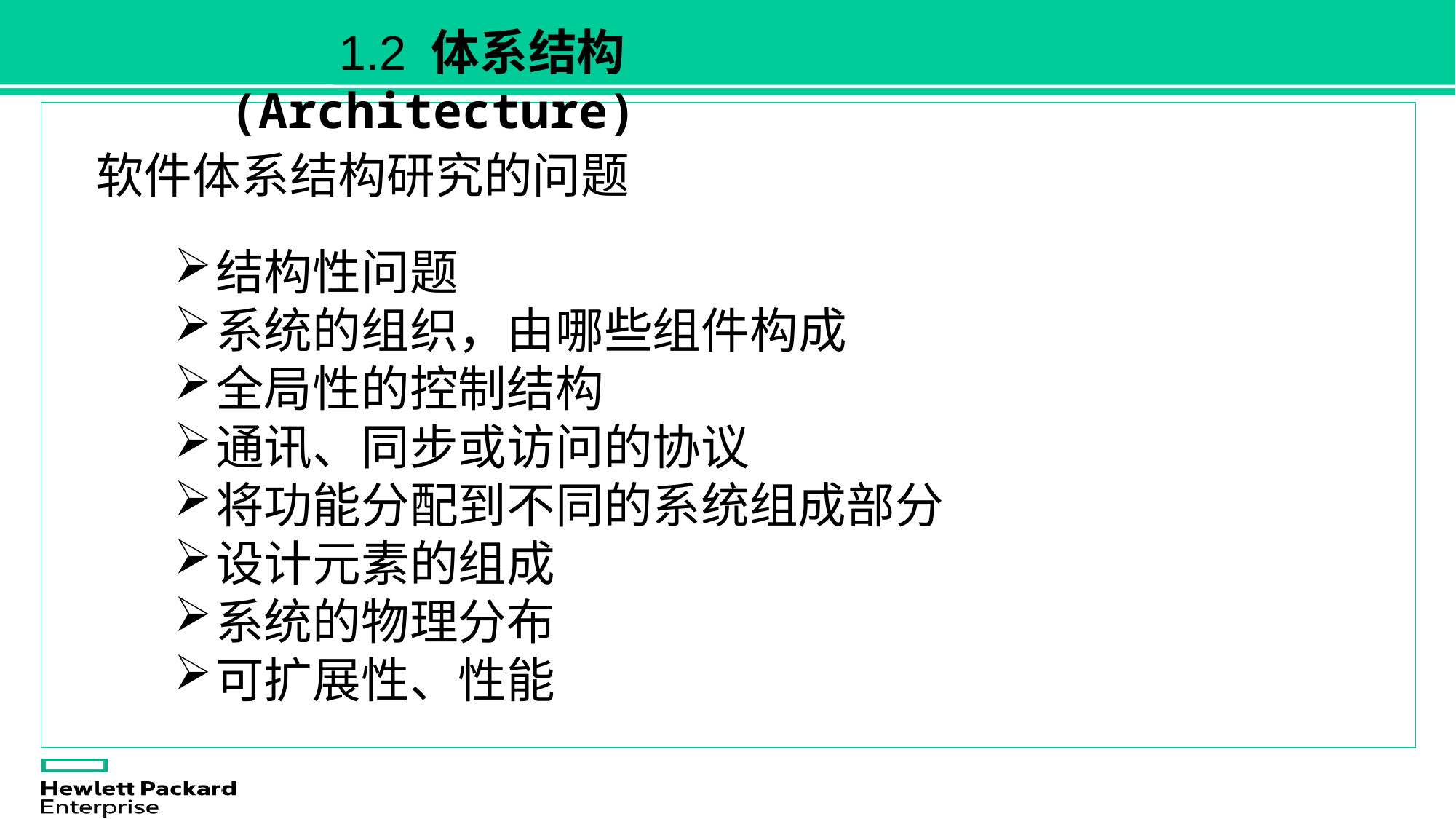

1.2 体系结构(Architecture)

软件体系结构研究的问题
结构性问题
系统的组织，由哪些组件构成
全局性的控制结构
通讯、同步或访问的协议
将功能分配到不同的系统组成部分
设计元素的组成
系统的物理分布
可扩展性、性能